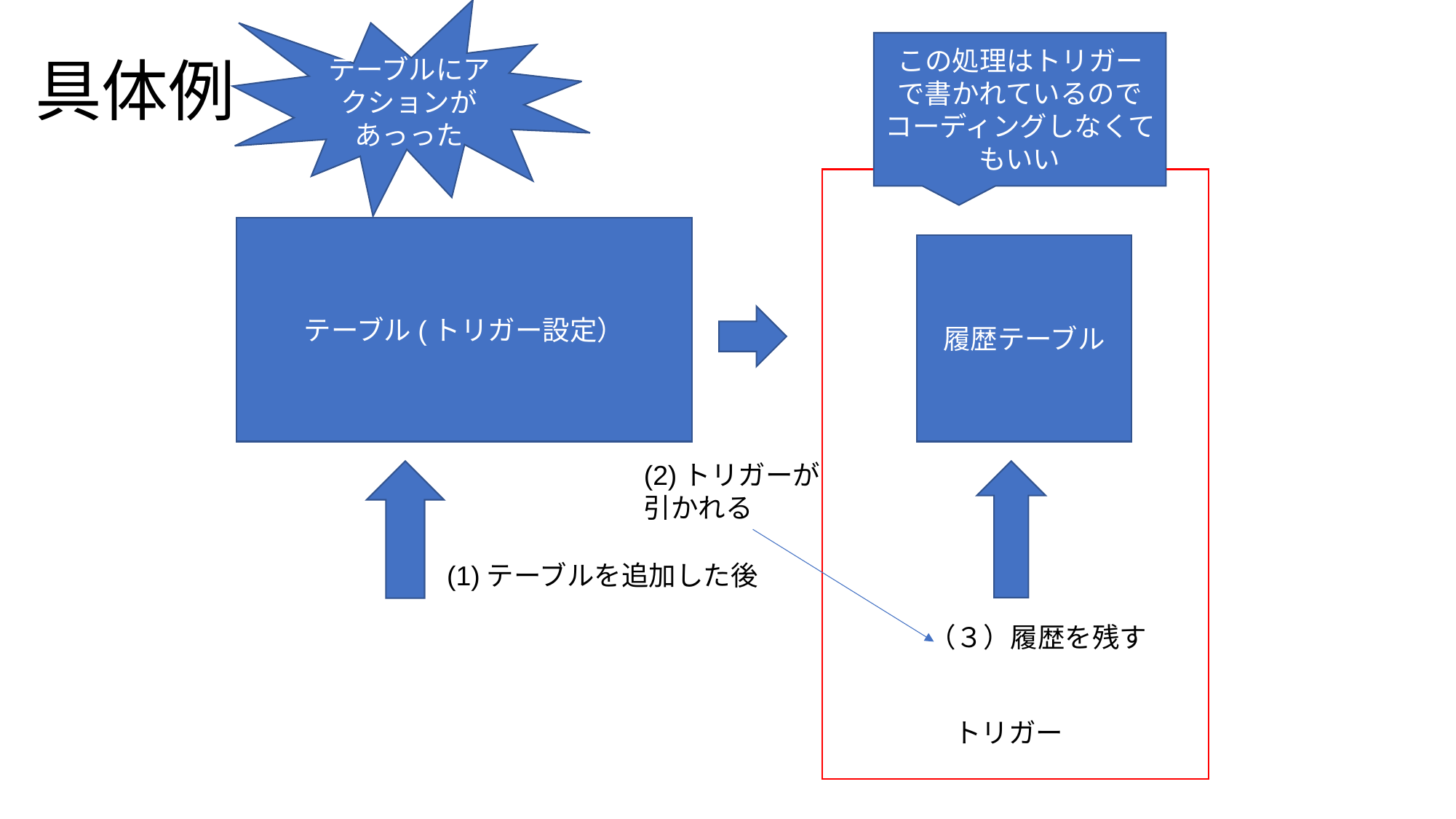

テーブルにアクションがあっった
# 具体例
この処理はトリガーで書かれているのでコーディングしなくてもいい

テーブル(トリガー設定）
履歴テーブル

(2)トリガーが
引かれる

(1)テーブルを追加した後
（３）履歴を残す
トリガー